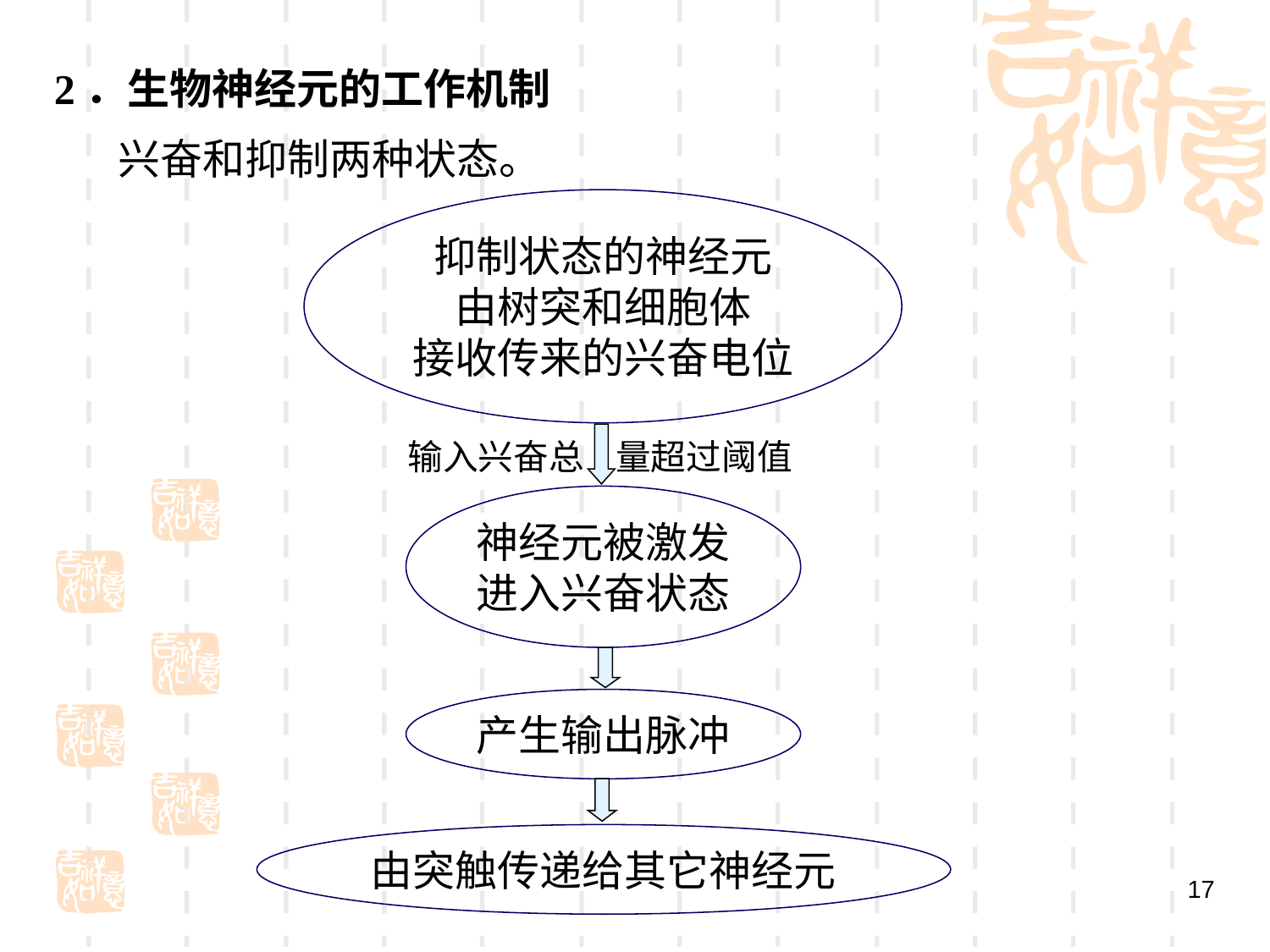

2．生物神经元的工作机制
兴奋和抑制两种状态。
抑制状态的神经元
由树突和细胞体
接收传来的兴奋电位

输入兴奋总    量超过阈值
神经元被激发
进入兴奋状态

产生输出脉冲

由突触传递给其它神经元
17